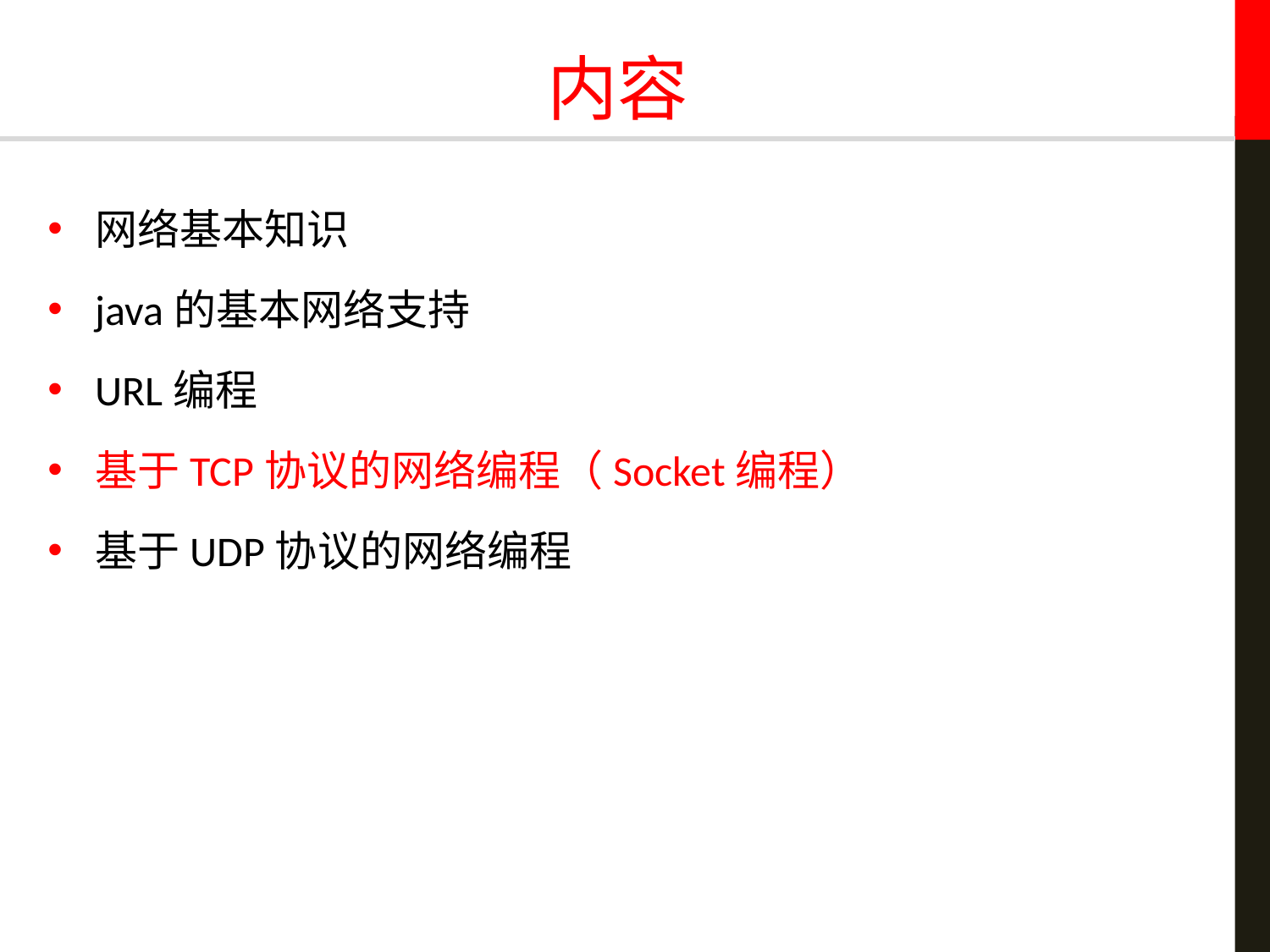

# 内容
网络基本知识
java的基本网络支持
URL编程
基于TCP协议的网络编程（Socket编程）
基于UDP协议的网络编程